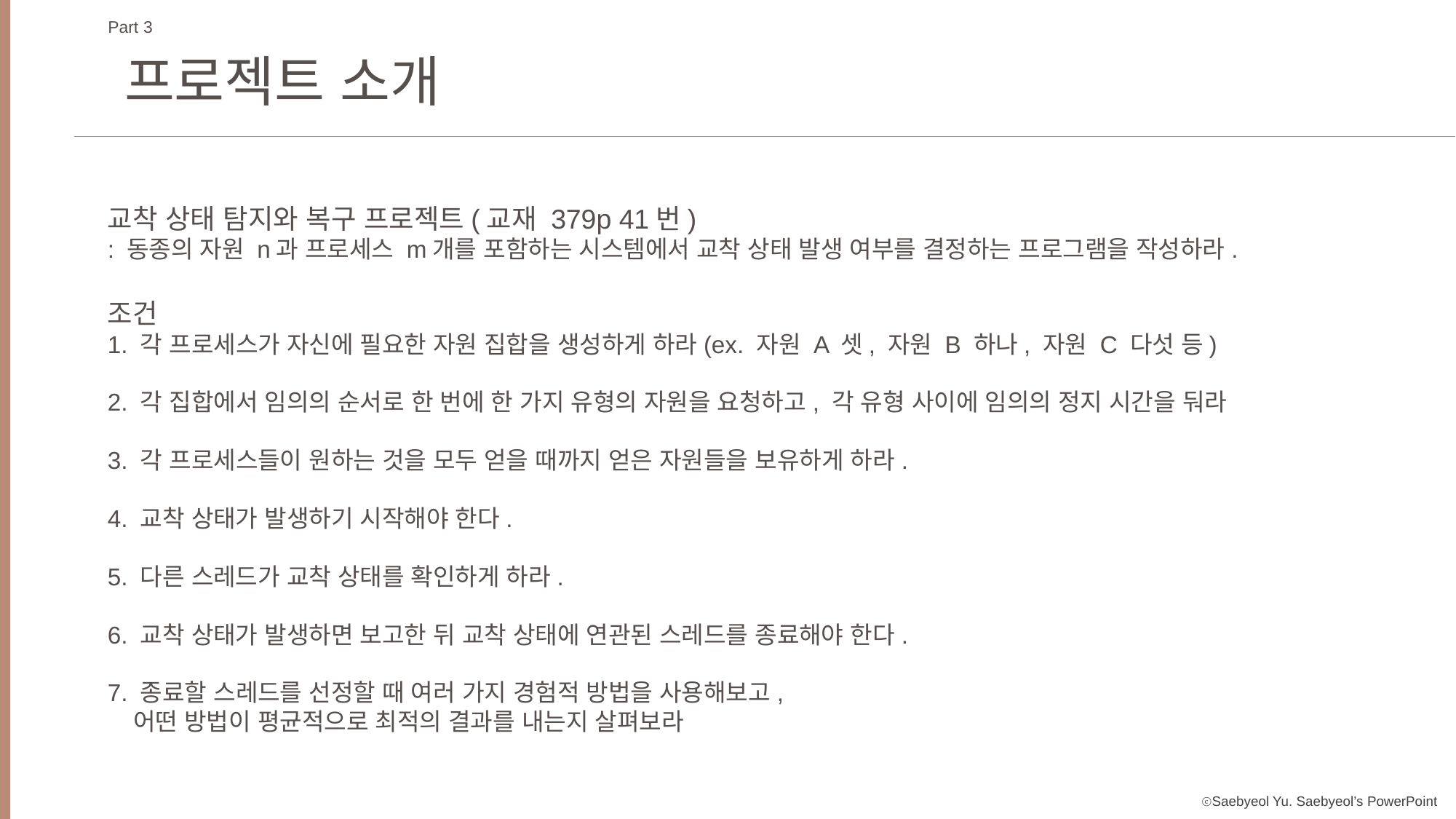

Part 3
프로젝트 소개
교착 상태 탐지와 복구 프로젝트(교재 379p 41번)
: 동종의 자원 n과 프로세스 m개를 포함하는 시스템에서 교착 상태 발생 여부를 결정하는 프로그램을 작성하라.

조건
1. 각 프로세스가 자신에 필요한 자원 집합을 생성하게 하라(ex. 자원 A 셋, 자원 B 하나, 자원 C 다섯 등)

2. 각 집합에서 임의의 순서로 한 번에 한 가지 유형의 자원을 요청하고, 각 유형 사이에 임의의 정지 시간을 둬라

3. 각 프로세스들이 원하는 것을 모두 얻을 때까지 얻은 자원들을 보유하게 하라.

4. 교착 상태가 발생하기 시작해야 한다.

5. 다른 스레드가 교착 상태를 확인하게 하라.

6. 교착 상태가 발생하면 보고한 뒤 교착 상태에 연관된 스레드를 종료해야 한다.

7. 종료할 스레드를 선정할 때 여러 가지 경험적 방법을 사용해보고,
   어떤 방법이 평균적으로 최적의 결과를 내는지 살펴보라